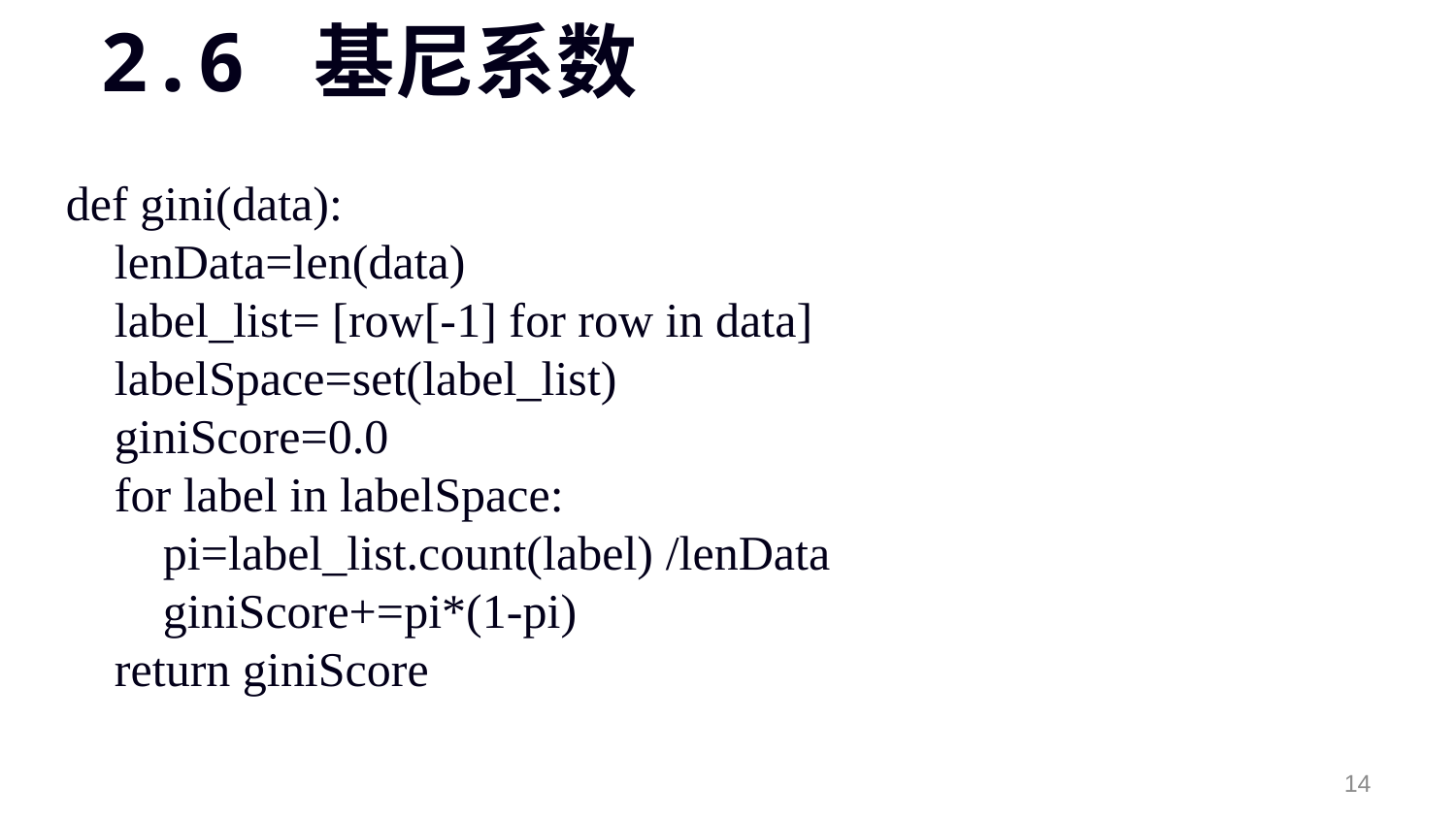

# 2.6 基尼系数
def gini(data):
    lenData=len(data)
    label_list= [row[-1] for row in data]
    labelSpace=set(label_list)
    giniScore=0.0
    for label in labelSpace:
        pi=label_list.count(label) /lenData
        giniScore+=pi*(1-pi)
    return giniScore